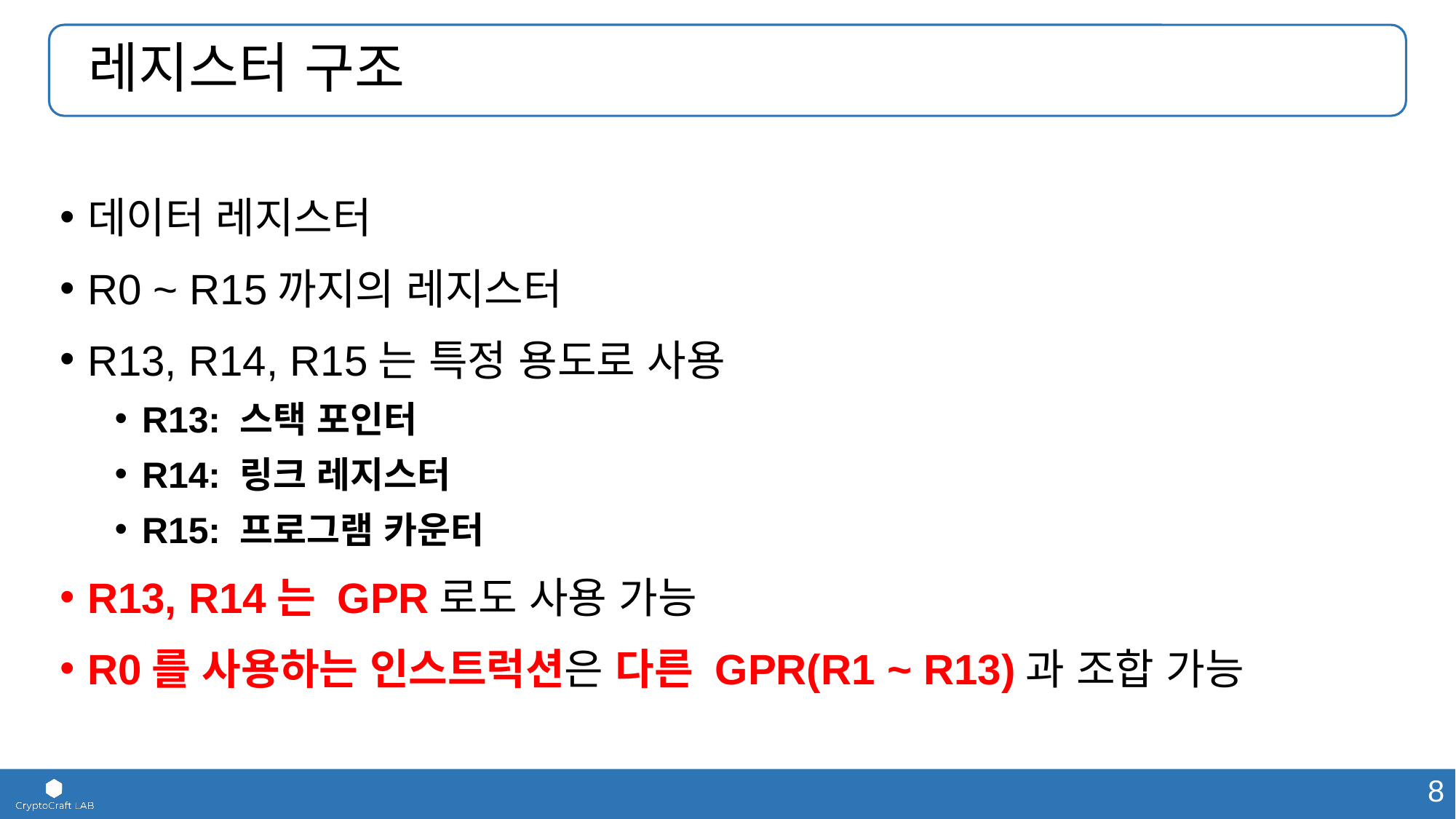

# 레지스터 구조
데이터 레지스터
R0 ~ R15까지의 레지스터
R13, R14, R15는 특정 용도로 사용
R13: 스택 포인터
R14: 링크 레지스터
R15: 프로그램 카운터
R13, R14는 GPR로도 사용 가능
R0를 사용하는 인스트럭션은 다른 GPR(R1 ~ R13)과 조합 가능